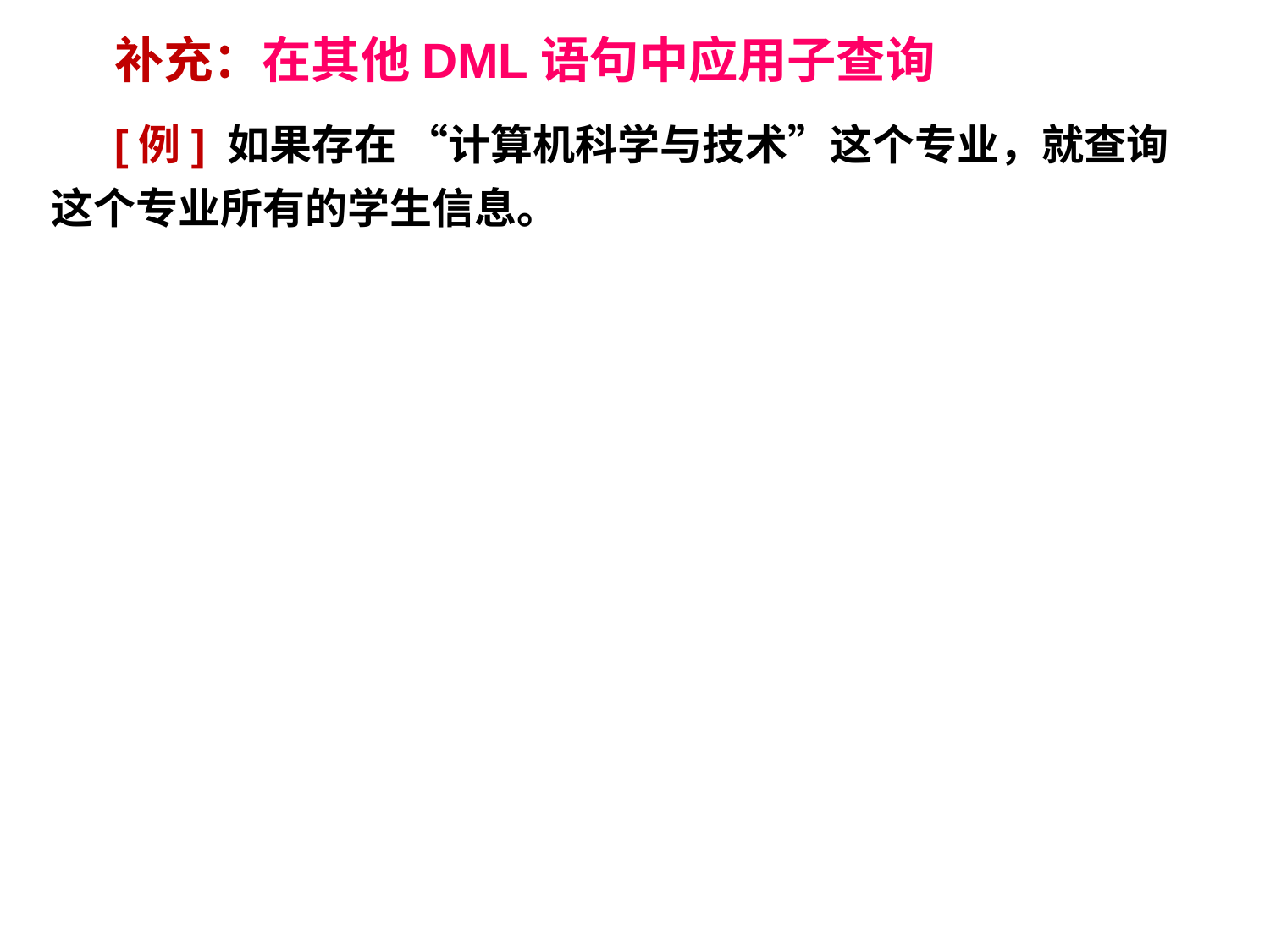

补充：在其他DML语句中应用子查询
[例] 如果存在 “计算机科学与技术”这个专业，就查询这个专业所有的学生信息。